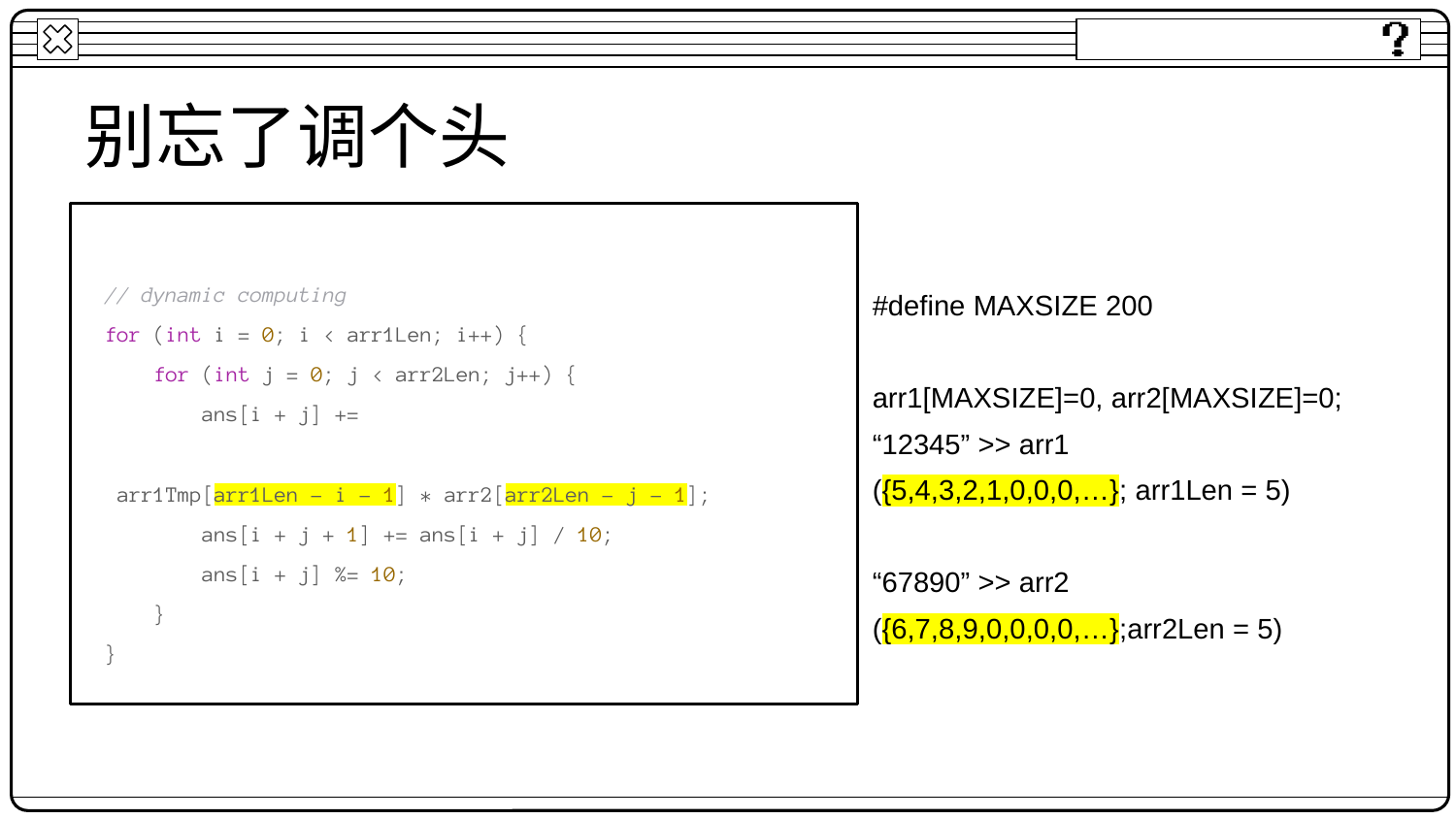

别忘了调个头
#define MAXSIZE 200

arr1[MAXSIZE]=0, arr2[MAXSIZE]=0;
“12345” >> arr1
({5,4,3,2,1,0,0,0,…}; arr1Len = 5)

“67890” >> arr2
({6,7,8,9,0,0,0,0,…};arr2Len = 5)

// dynamic computing
for (int i = 0; i < arr1Len; i++) {
    for (int j = 0; j < arr2Len; j++) {
        ans[i + j] +=
	 arr1Tmp[arr1Len - i - 1] * arr2[arr2Len - j - 1];
        ans[i + j + 1] += ans[i + j] / 10;
        ans[i + j] %= 10;
    }
}